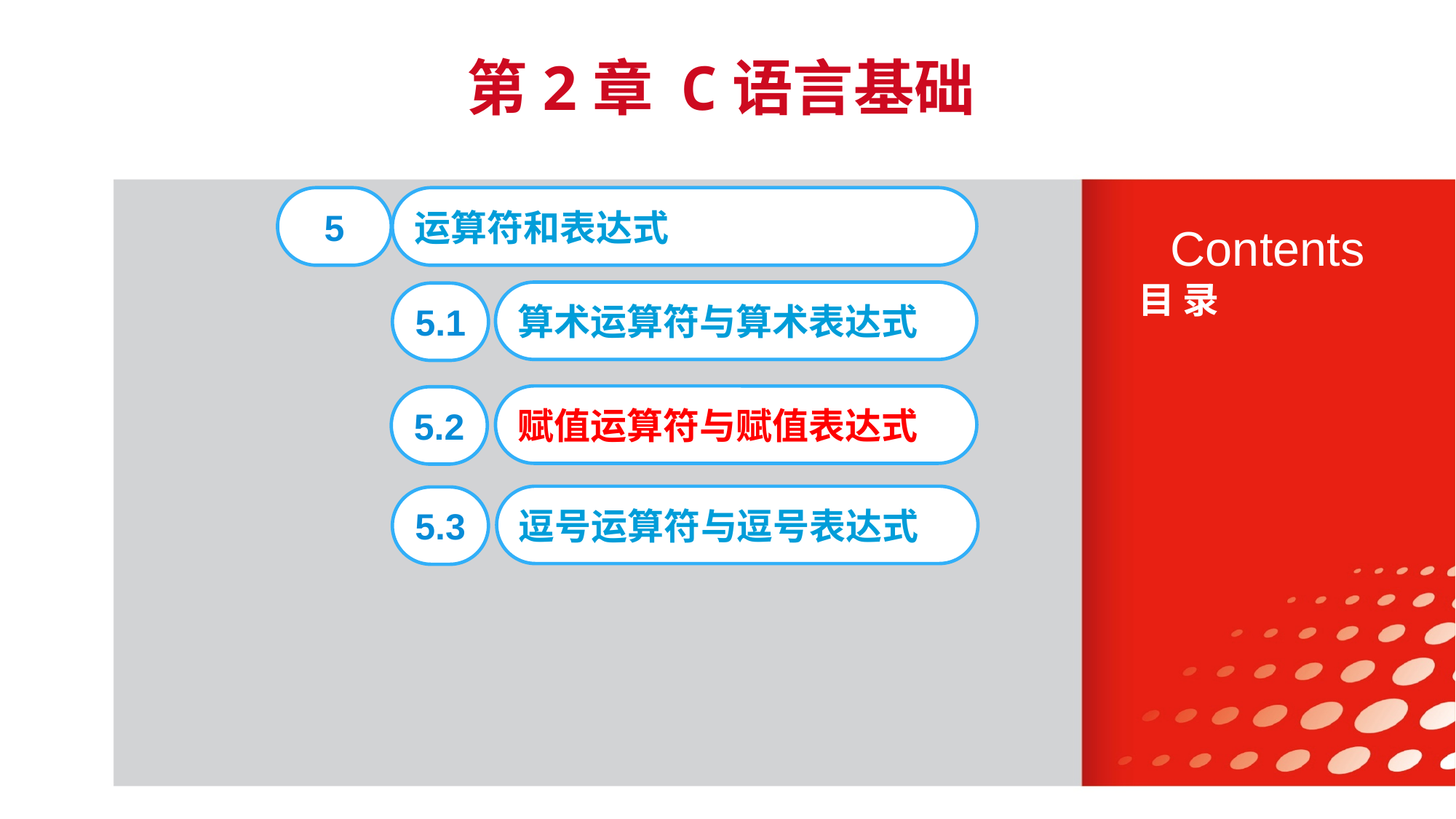

E6636B02012BD195C019CE06C16E30F4C33D02E32711A616D0819A1A3DEC08F98FFCE503BC41BA966B45D6F0472B73A72FC0F2BE2AA537FE6A04217657FCC2FDBF2DB6715F2B3FB871C24A61410
第2章 C语言基础
5
运算符和表达式
算术运算符与算术表达式
5.1
赋值运算符与赋值表达式
5.2
逗号运算符与逗号表达式
5.3